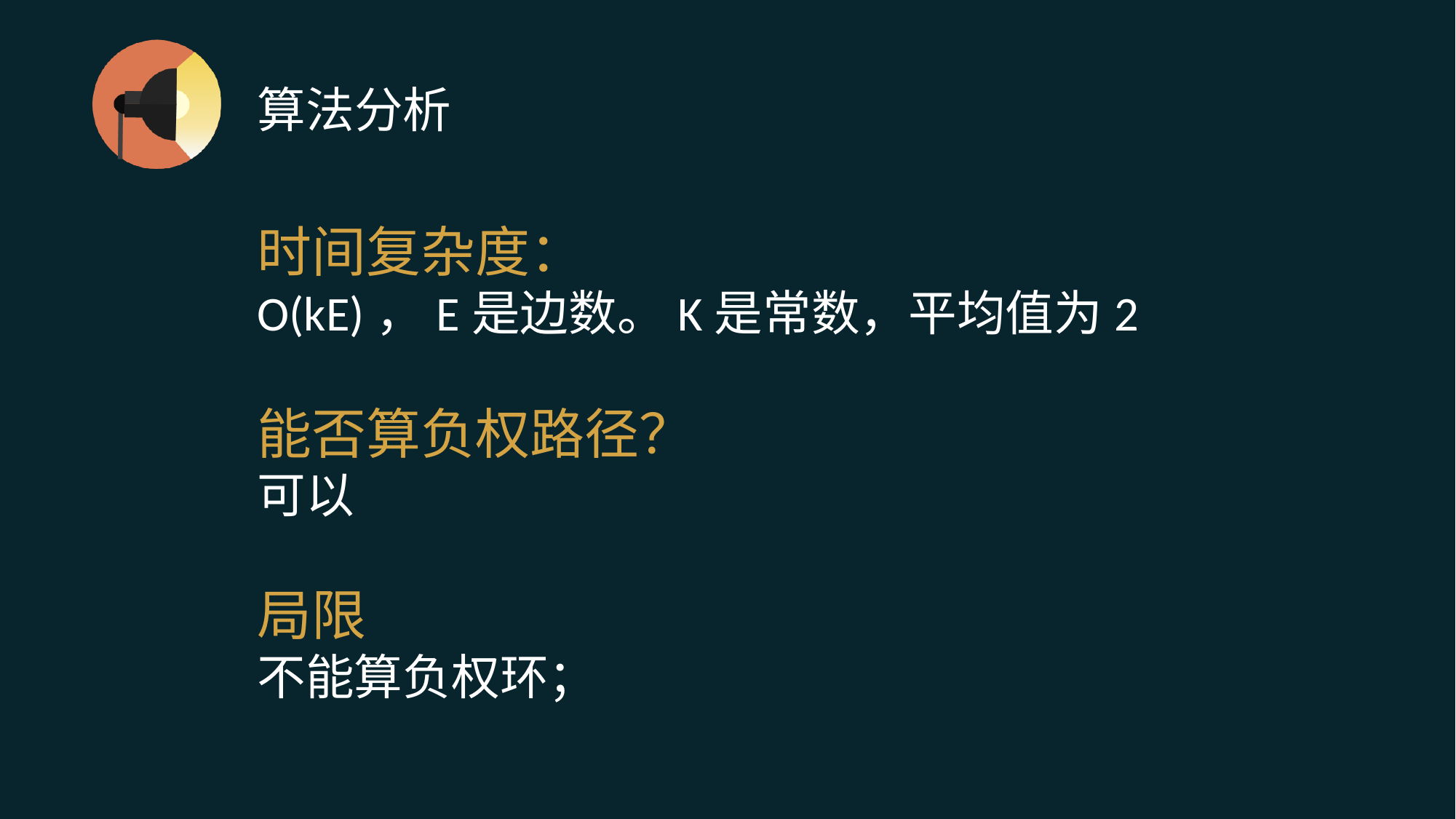

# 算法分析
时间复杂度：
O(kE)，E是边数。K是常数，平均值为2

能否算负权路径？
可以

局限
不能算负权环；